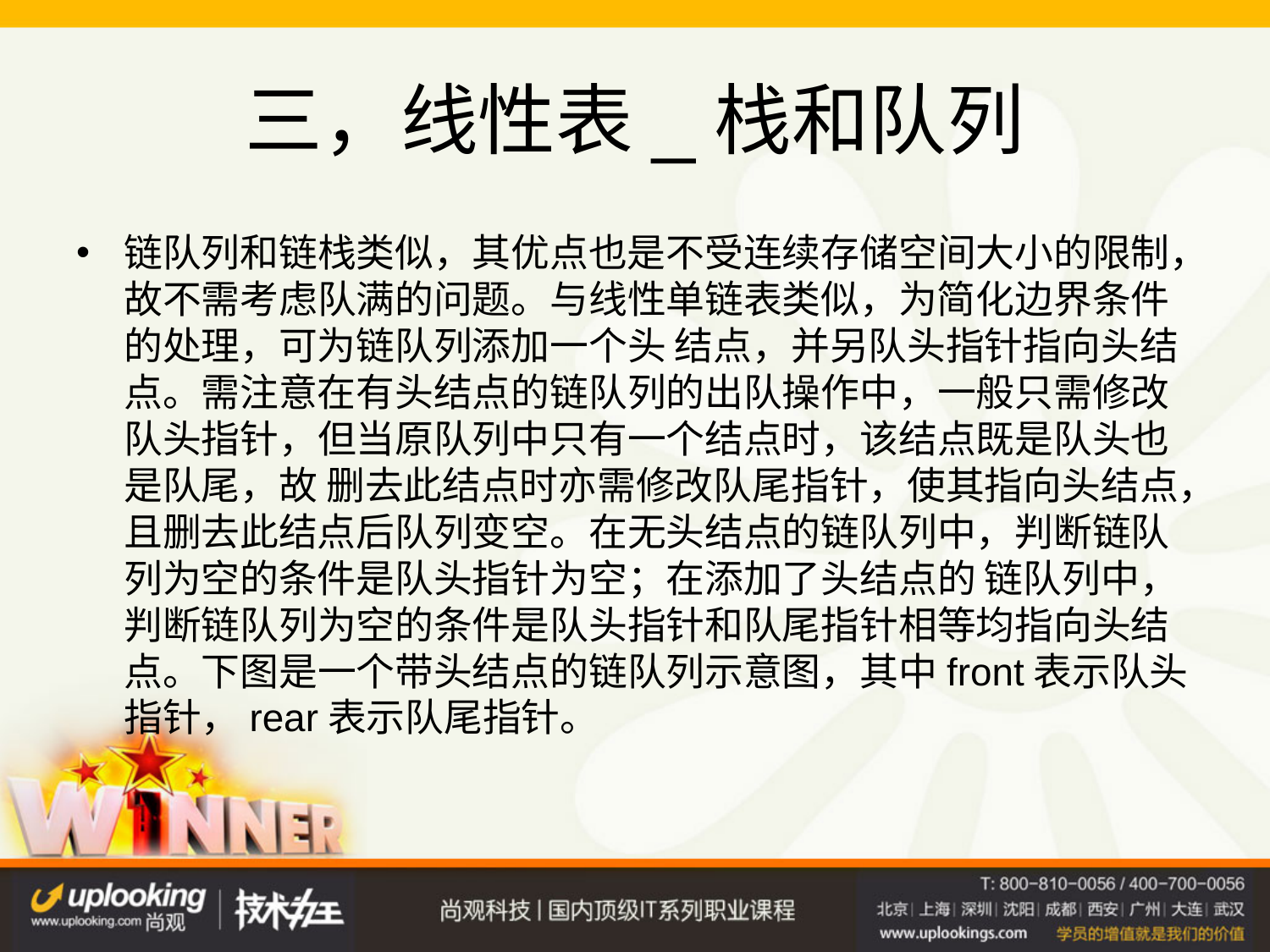

# 三，线性表_栈和队列
链队列和链栈类似，其优点也是不受连续存储空间大小的限制，故不需考虑队满的问题。与线性单链表类似，为简化边界条件的处理，可为链队列添加一个头 结点，并另队头指针指向头结点。需注意在有头结点的链队列的出队操作中，一般只需修改队头指针，但当原队列中只有一个结点时，该结点既是队头也是队尾，故 删去此结点时亦需修改队尾指针，使其指向头结点，且删去此结点后队列变空。在无头结点的链队列中，判断链队列为空的条件是队头指针为空；在添加了头结点的 链队列中，判断链队列为空的条件是队头指针和队尾指针相等均指向头结点。下图是一个带头结点的链队列示意图，其中front表示队头指针，rear表示队尾指针。